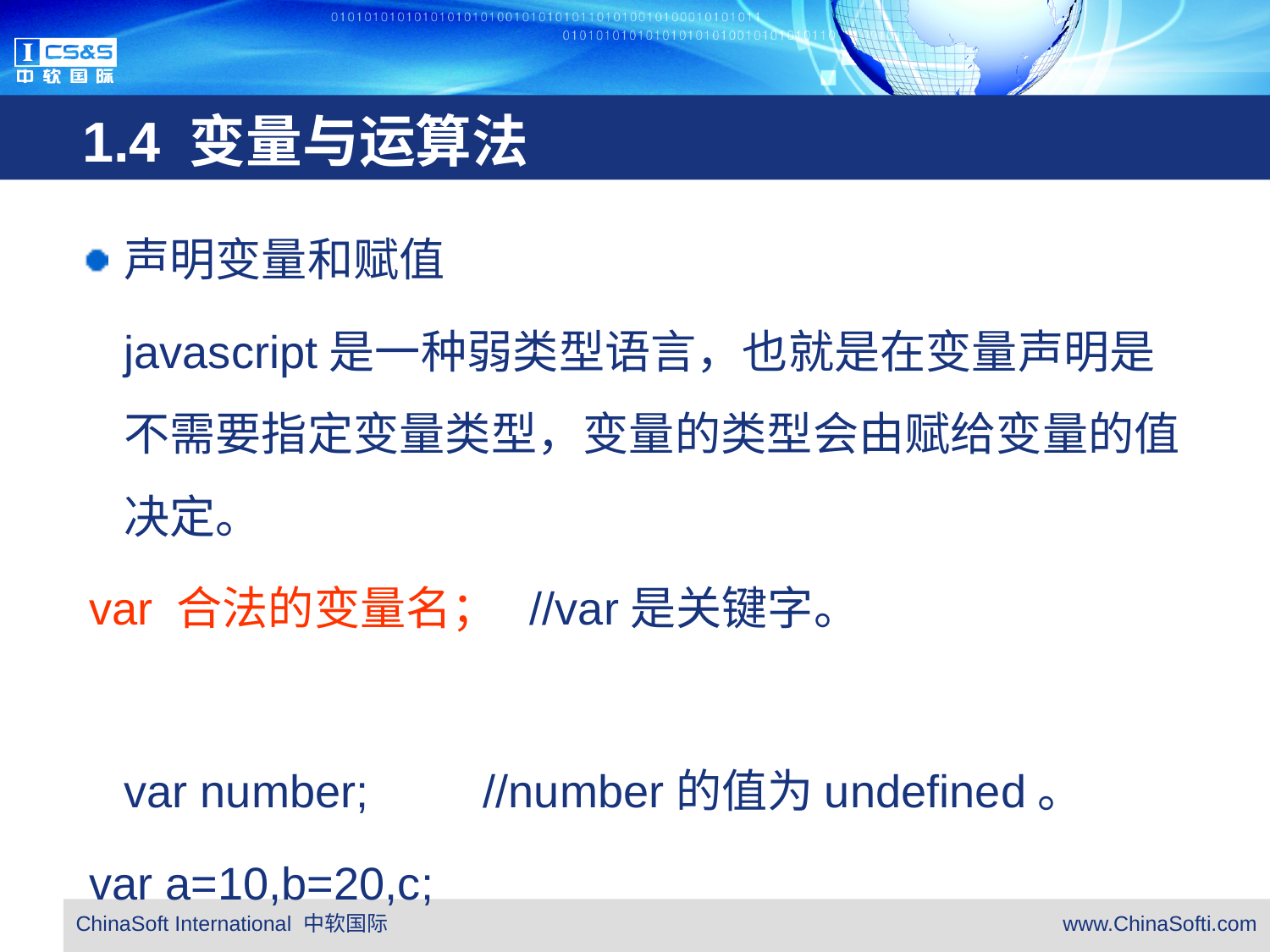

# 1.4 变量与运算法
声明变量和赋值
	javascript是一种弱类型语言，也就是在变量声明是不需要指定变量类型，变量的类型会由赋给变量的值决定。
 var 合法的变量名；  //var是关键字。

	var number;         //number的值为undefined。
 var a=10,b=20,c;
 x = 9;  //可以不声明变量而直接使用，但不推荐。